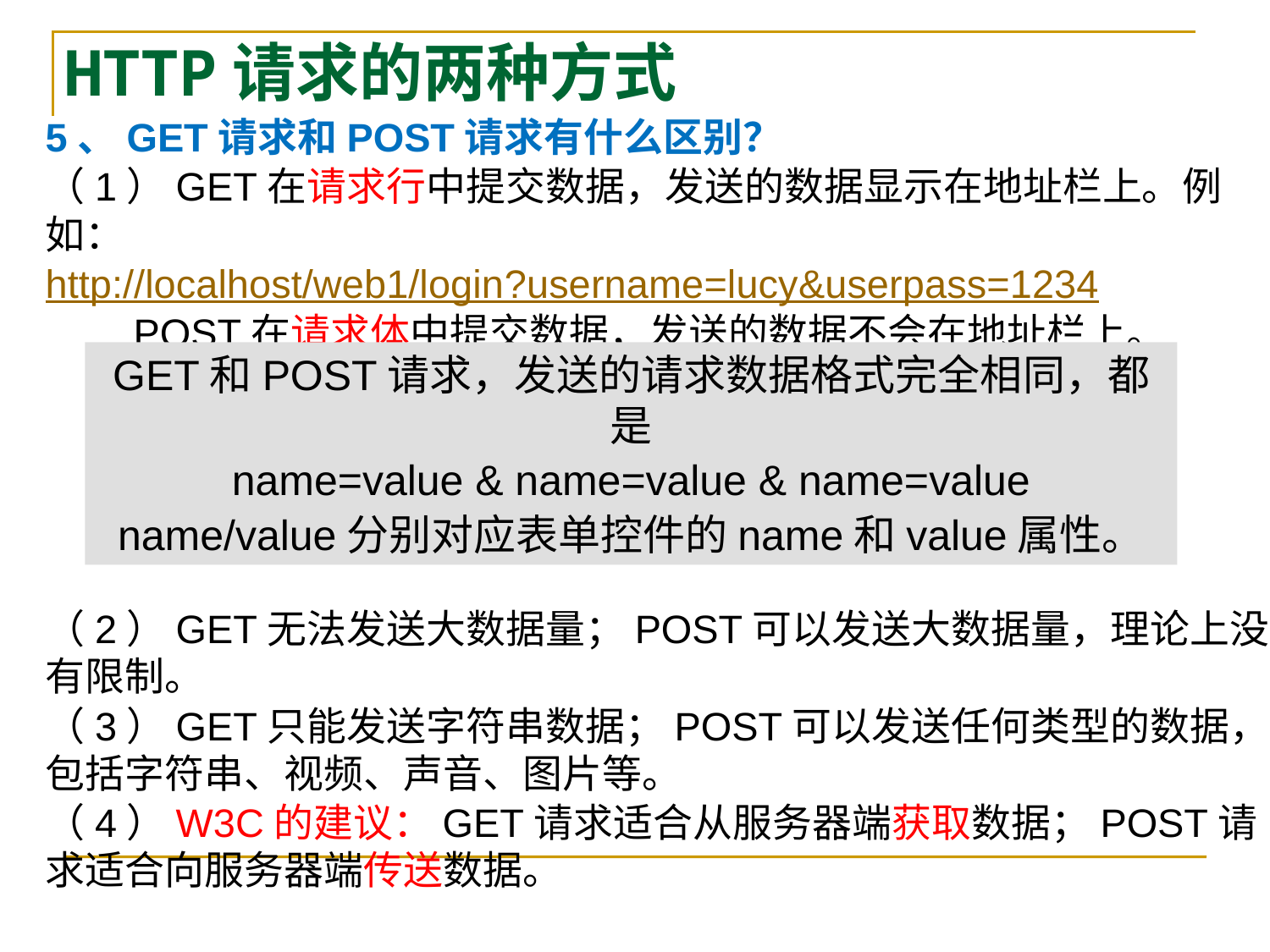

# HTTP请求的两种方式
5、GET请求和POST请求有什么区别？
（1）GET在请求行中提交数据，发送的数据显示在地址栏上。例如：
http://localhost/web1/login?username=lucy&userpass=1234
        POST在请求体中提交数据，发送的数据不会在地址栏上。

（2）GET无法发送大数据量；POST可以发送大数据量，理论上没有限制。
（3）GET只能发送字符串数据；POST可以发送任何类型的数据，包括字符串、视频、声音、图片等。
（4）W3C的建议：GET请求适合从服务器端获取数据；POST请求适合向服务器端传送数据。
GET和POST请求，发送的请求数据格式完全相同，都是
name=value & name=value & name=value
name/value分别对应表单控件的name和value属性。